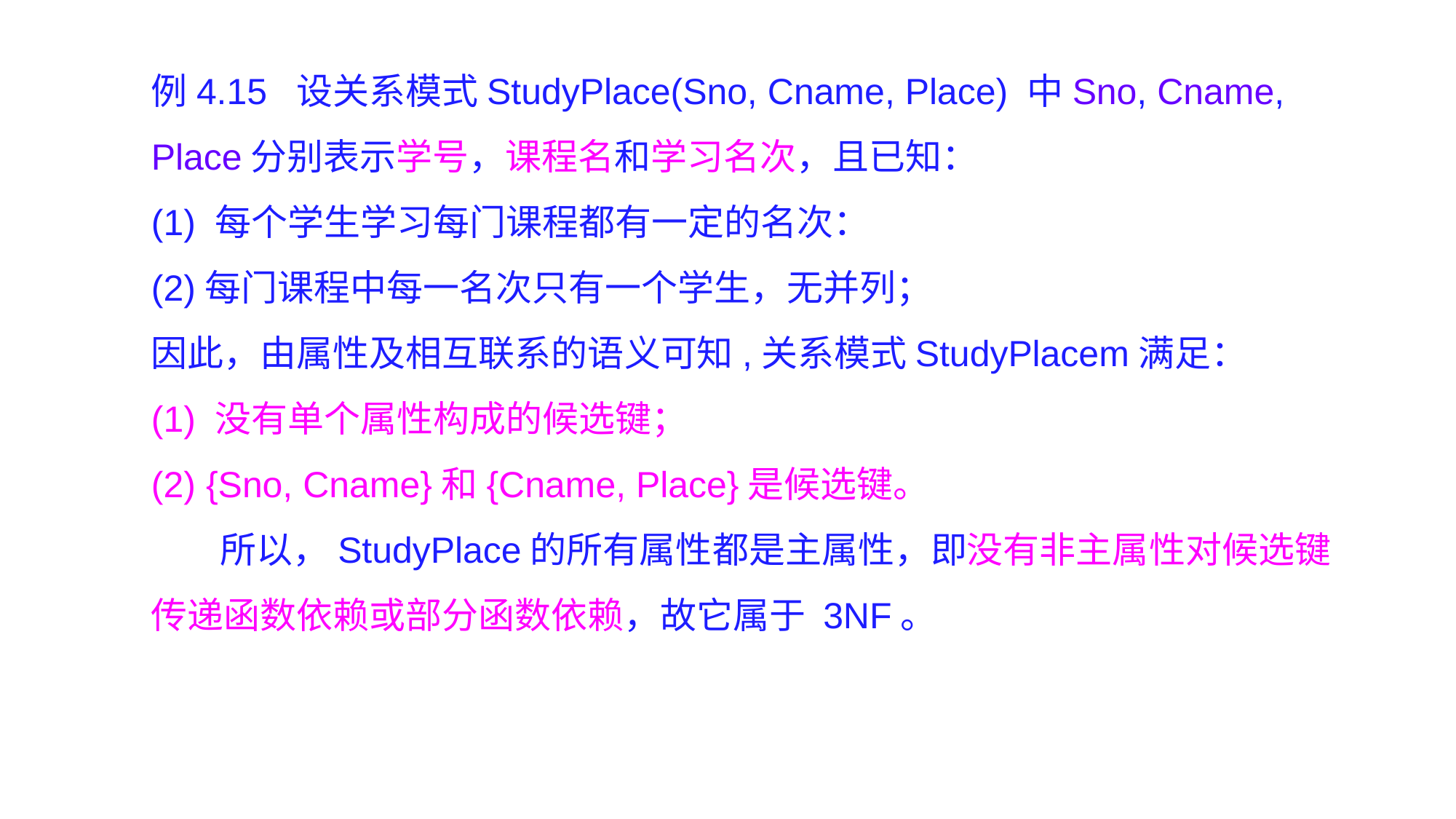

例4.15  设关系模式StudyPlace(Sno, Cname, Place) 中Sno, Cname, Place分别表示学号，课程名和学习名次，且已知：
(1) 每个学生学习每门课程都有一定的名次：
(2)每门课程中每一名次只有一个学生，无并列；
因此，由属性及相互联系的语义可知,关系模式StudyPlacem满足：
(1) 没有单个属性构成的候选键；
(2) {Sno, Cname}和{Cname, Place}是候选键。
所以，StudyPlace的所有属性都是主属性，即没有非主属性对候选键传递函数依赖或部分函数依赖，故它属于 3NF。